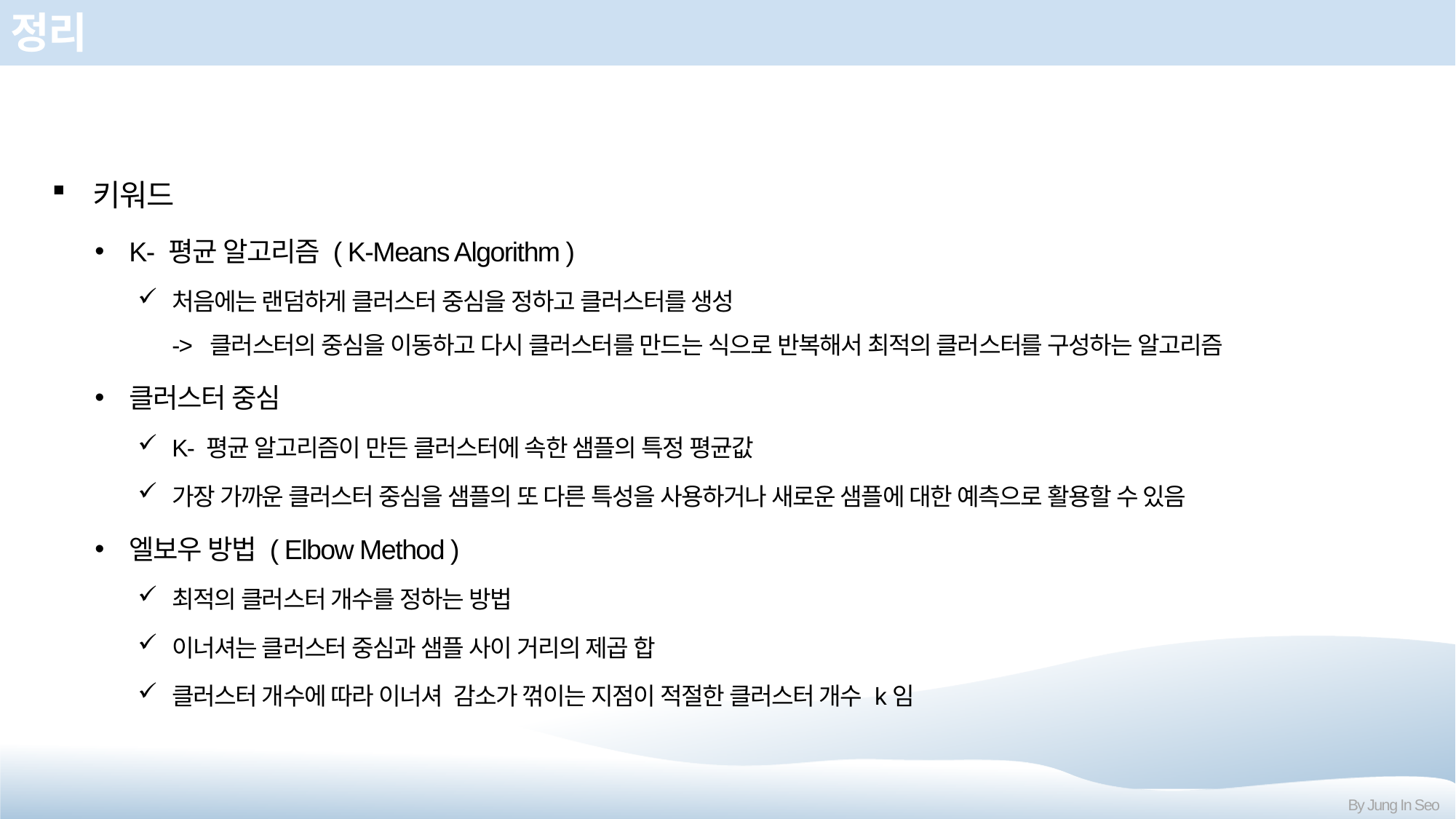

# 정리
키워드
K- 평균 알고리즘 ( K-Means Algorithm )
처음에는 랜덤하게 클러스터 중심을 정하고 클러스터를 생성
->  클러스터의 중심을 이동하고 다시 클러스터를 만드는 식으로 반복해서 최적의 클러스터를 구성하는 알고리즘
클러스터 중심
K- 평균 알고리즘이 만든 클러스터에 속한 샘플의 특정 평균값
가장 가까운 클러스터 중심을 샘플의 또 다른 특성을 사용하거나 새로운 샘플에 대한 예측으로 활용할 수 있음
엘보우 방법 ( Elbow Method )
최적의 클러스터 개수를 정하는 방법
이너셔는 클러스터 중심과 샘플 사이 거리의 제곱 합
클러스터 개수에 따라 이너셔  감소가 꺾이는 지점이 적절한 클러스터 개수 k임